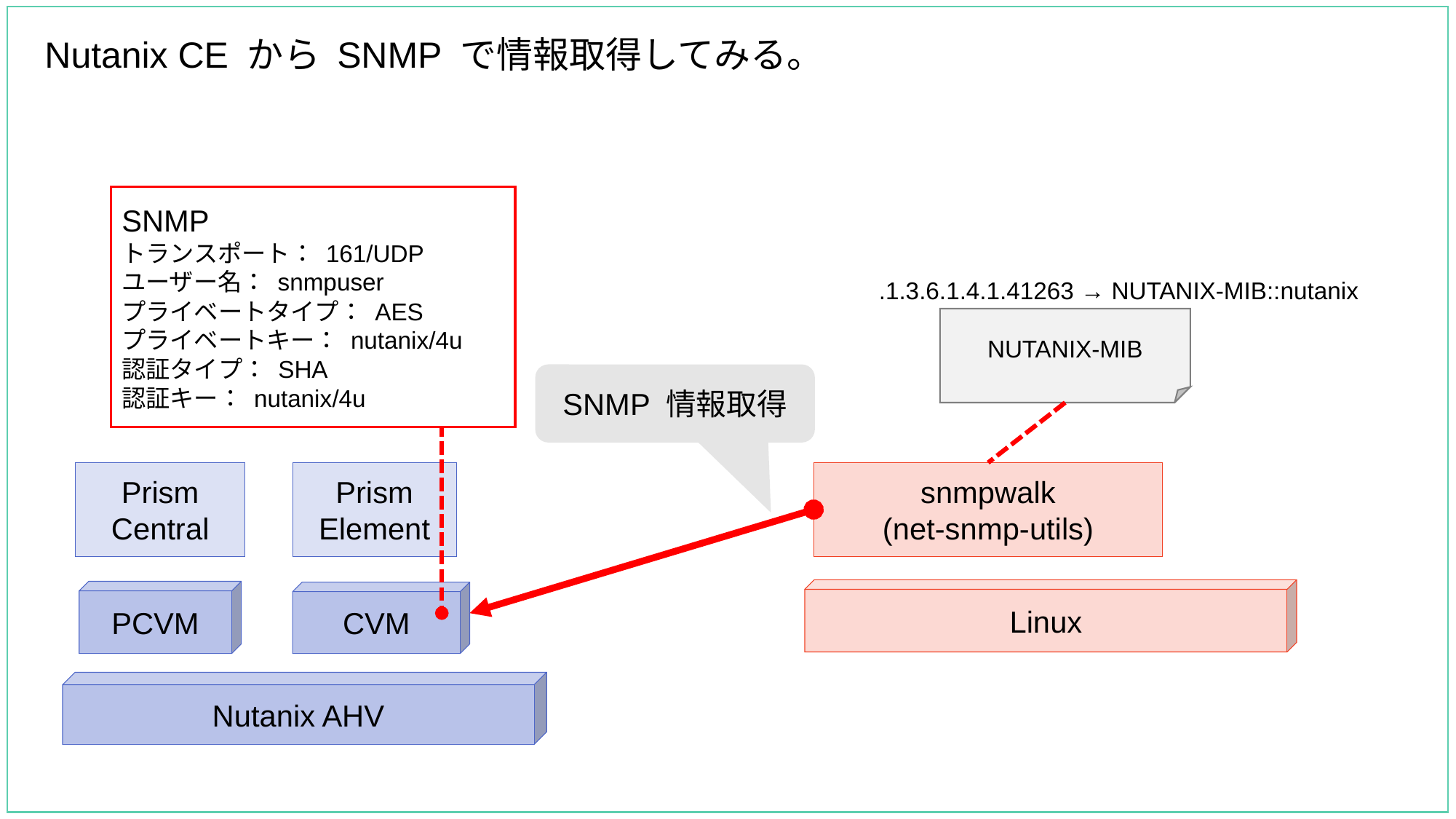

# Nutanix CE から SNMP で情報取得してみる。
SNMP
トランスポート： 161/UDP
ユーザー名： snmpuser
プライベートタイプ： AES
プライベートキー： nutanix/4u
認証タイプ： SHA
認証キー： nutanix/4u
.1.3.6.1.4.1.41263 → NUTANIX-MIB::nutanix
NUTANIX-MIB
SNMP 情報取得
Prism
Central
snmpwalk
(net-snmp-utils)
Prism
Element
Linux
PCVM
CVM
Nutanix AHV